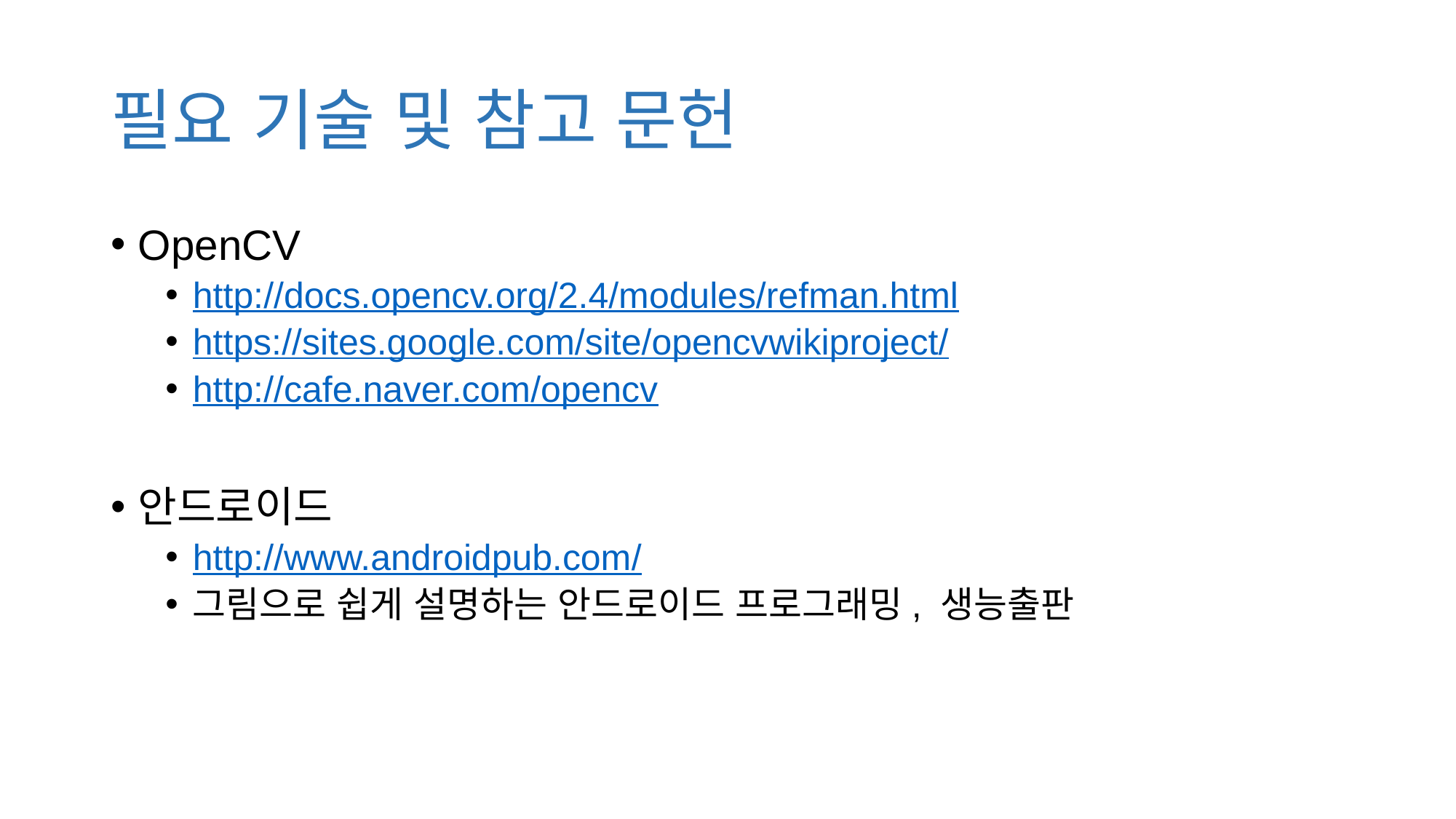

# 필요 기술 및 참고 문헌
OpenCV
http://docs.opencv.org/2.4/modules/refman.html
https://sites.google.com/site/opencvwikiproject/
http://cafe.naver.com/opencv

안드로이드
http://www.androidpub.com/
그림으로 쉽게 설명하는 안드로이드 프로그래밍, 생능출판